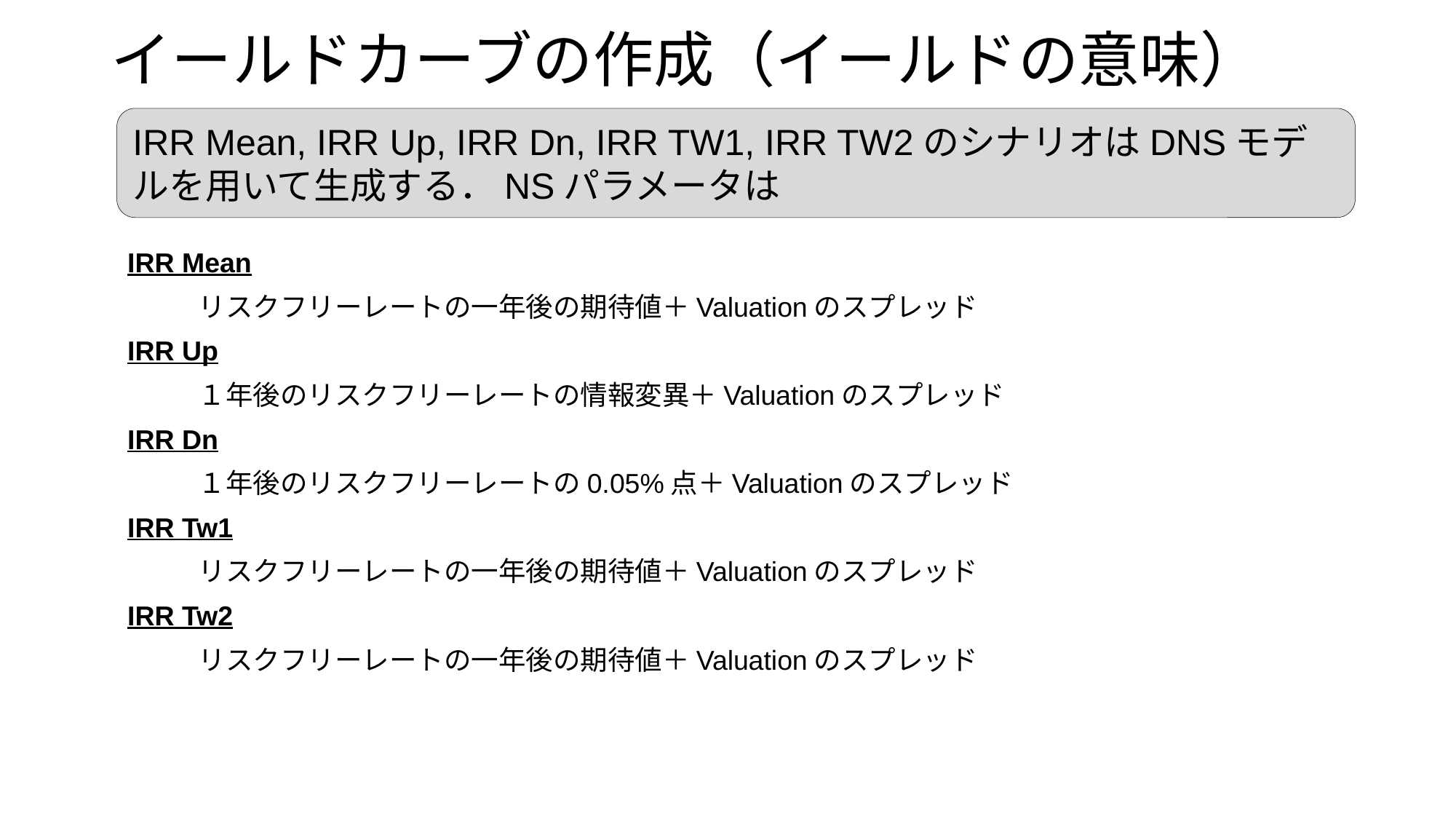

# イールドカーブの作成（イールドの意味）
IRR Mean, IRR Up, IRR Dn, IRR TW1, IRR TW2のシナリオはDNSモデルを用いて生成する．NSパラメータは
IRR Mean
リスクフリーレートの一年後の期待値＋Valuationのスプレッド
IRR Up
１年後のリスクフリーレートの情報変異＋Valuationのスプレッド
IRR Dn
１年後のリスクフリーレートの0.05%点＋Valuationのスプレッド
IRR Tw1
リスクフリーレートの一年後の期待値＋Valuationのスプレッド
IRR Tw2
リスクフリーレートの一年後の期待値＋Valuationのスプレッド